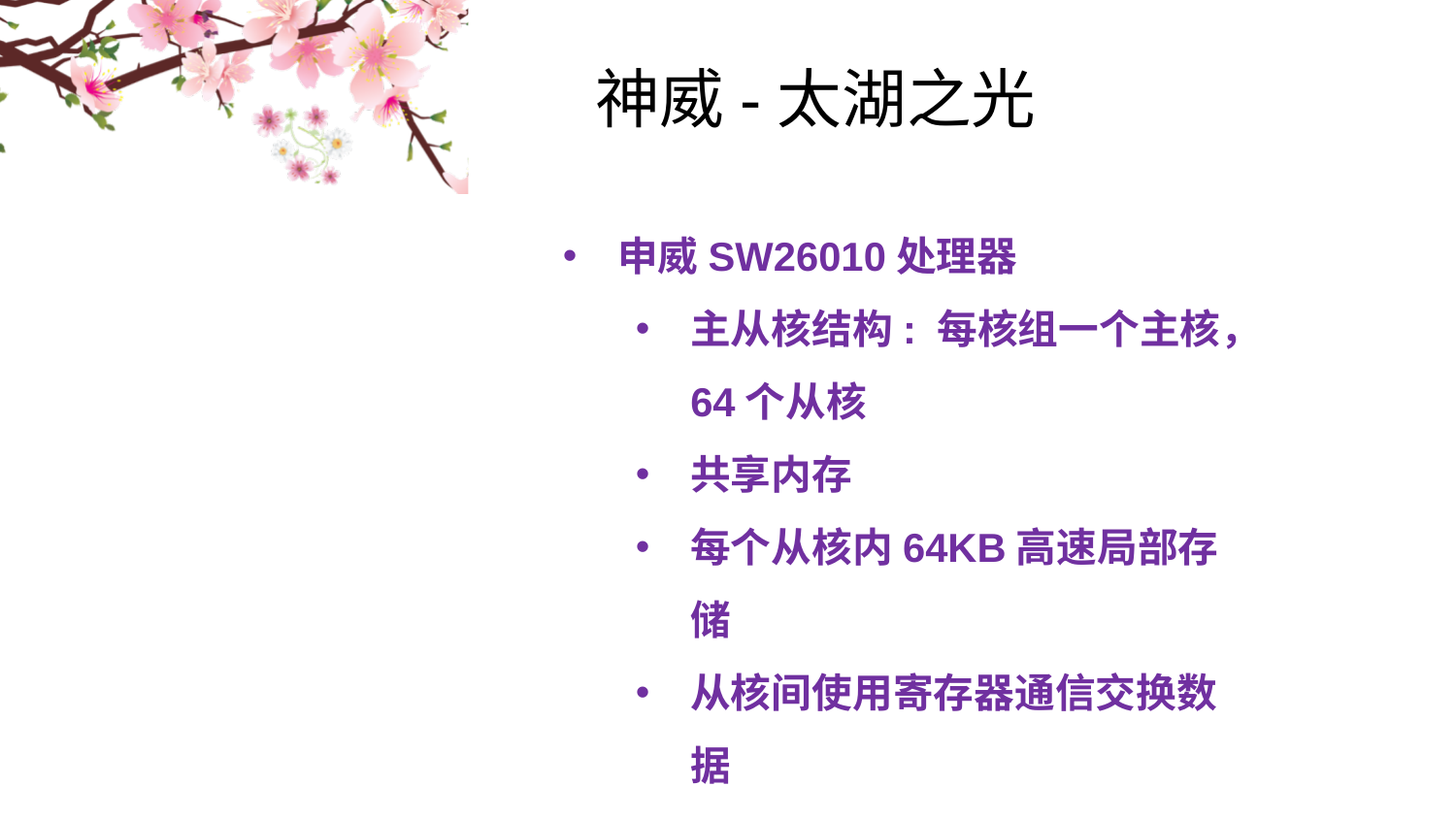

# 神威-太湖之光
申威SW26010处理器
主从核结构: 每核组一个主核，64个从核
共享内存
每个从核内64KB高速局部存储
从核间使用寄存器通信交换数据